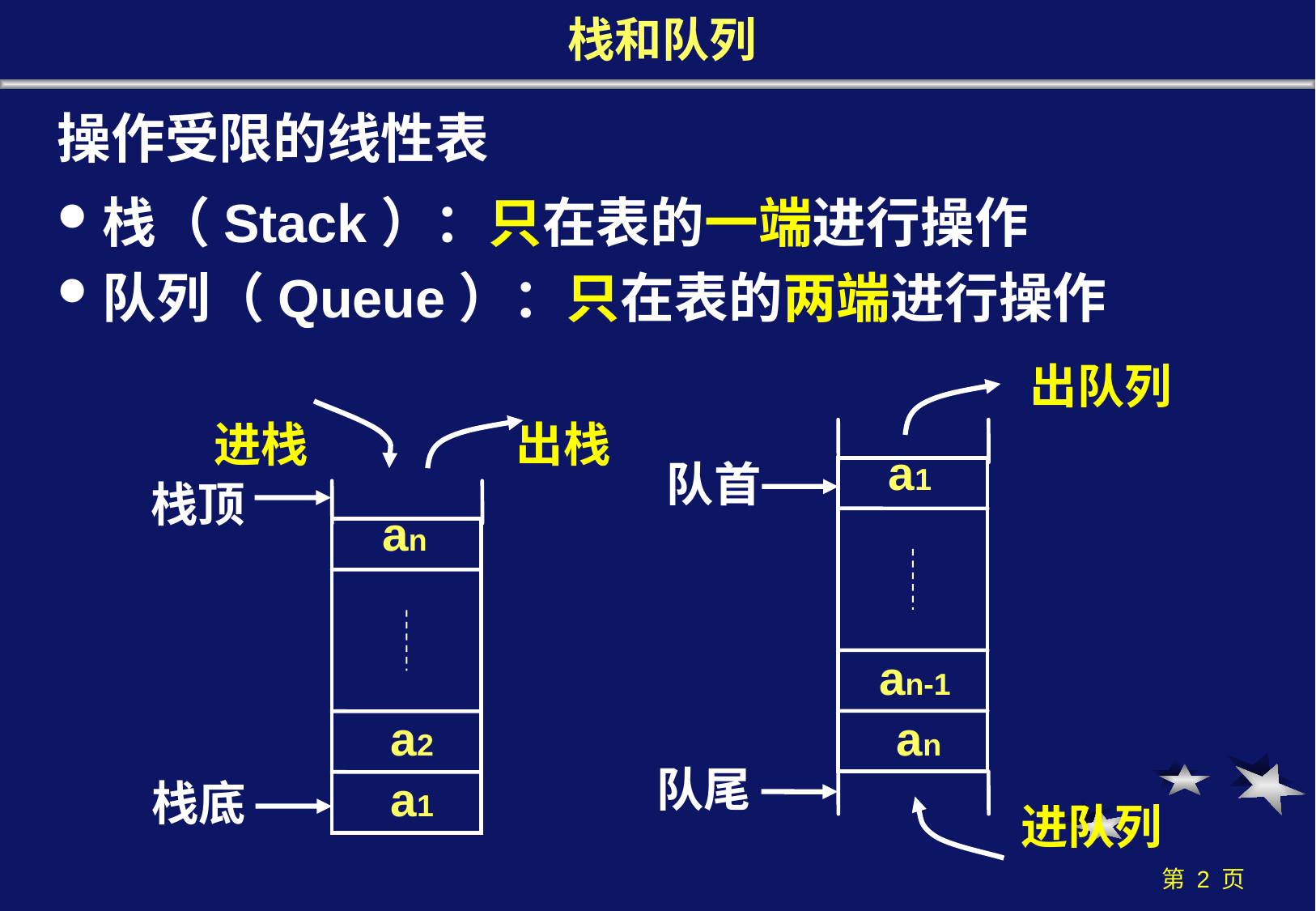

# 栈和队列
操作受限的线性表
栈（Stack）：只在表的一端进行操作
队列（Queue）：只在表的两端进行操作
出队列

进栈
出栈

a1

an-1

an

队首

栈顶

an

a2

a1

队尾

栈底

进队列